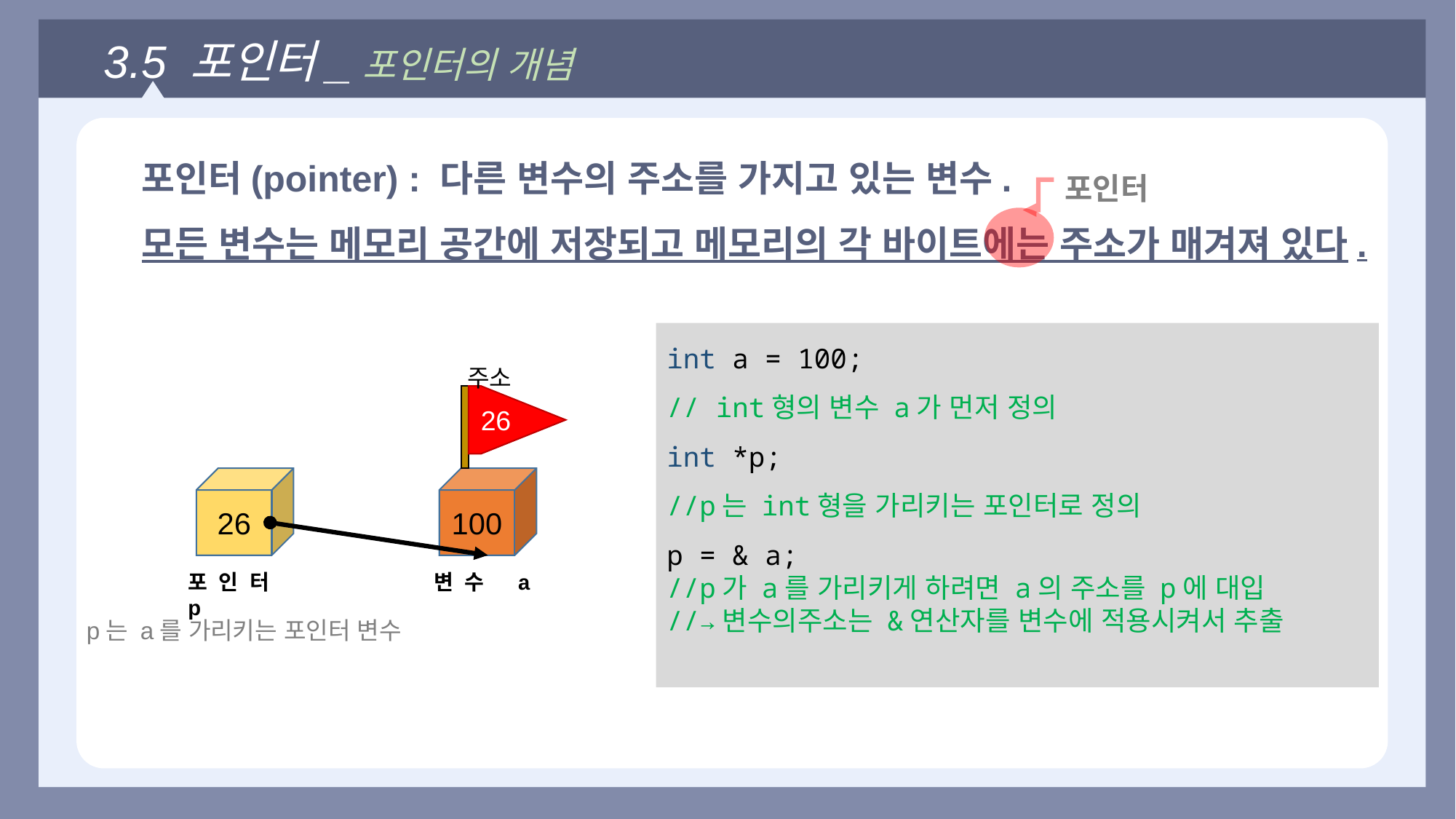

3.5 포인터_포인터의 개념

포인터(pointer) : 다른 변수의 주소를 가지고 있는 변수.
모든 변수는 메모리 공간에 저장되고 메모리의 각 바이트에는 주소가 매겨져 있다.
포인터

int a = 100;
// int형의 변수 a가 먼저 정의
int *p;
//p는 int형을 가리키는 포인터로 정의
p = & a;
//p가 a를 가리키게 하려면 a의 주소를 p에 대입
//→변수의주소는 &연산자를 변수에 적용시켜서 추출

주소
26

26
100
변수 a
포인터 p
p는 a를 가리키는 포인터 변수